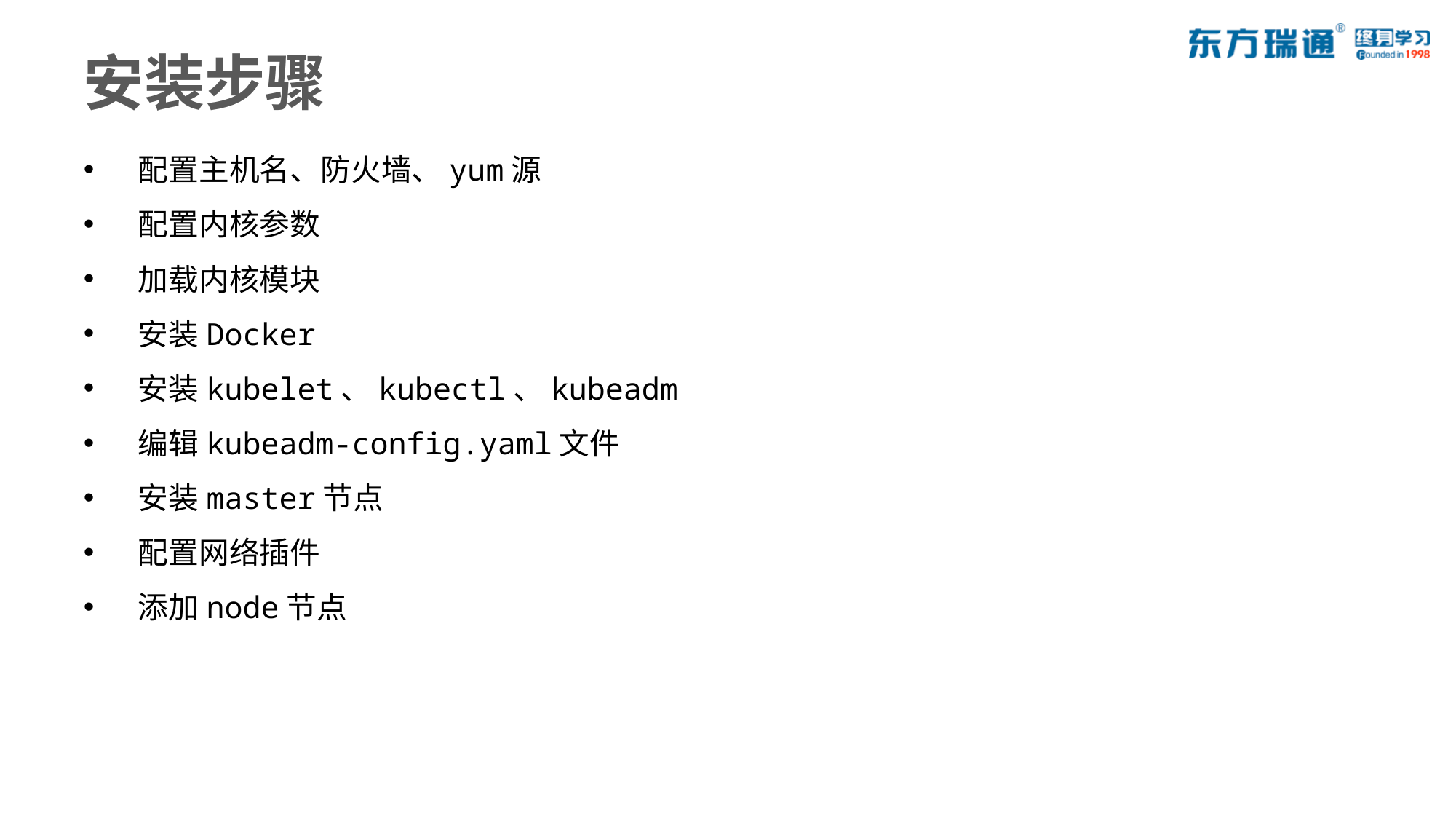

# 安装步骤
配置主机名、防火墙、yum源
配置内核参数
加载内核模块
安装Docker
安装kubelet、kubectl、kubeadm
编辑kubeadm-config.yaml文件
安装master节点
配置网络插件
添加node节点